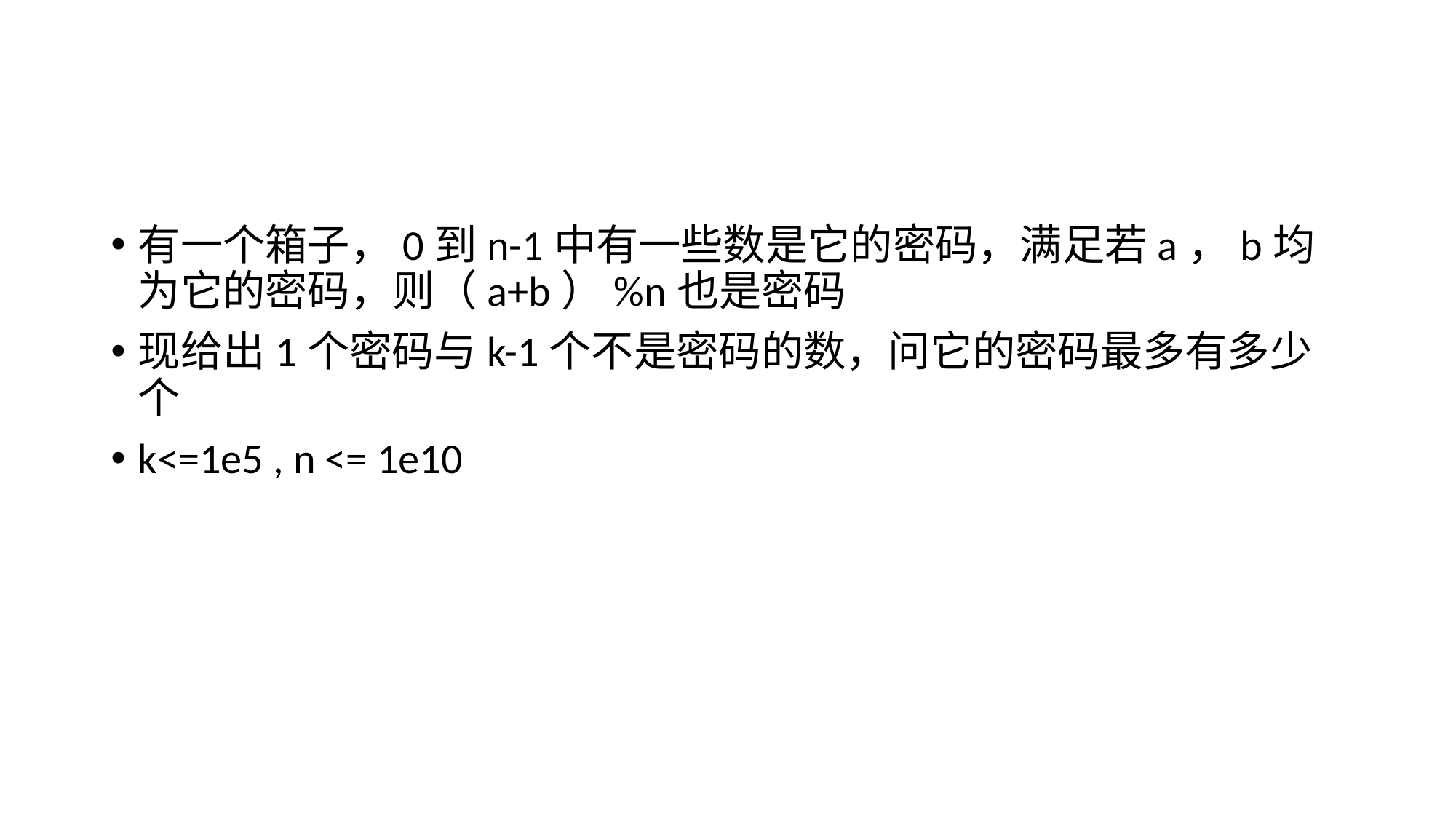

#
有一个箱子，0到n-1中有一些数是它的密码，满足若a，b均为它的密码，则（a+b）%n也是密码
现给出1个密码与k-1个不是密码的数，问它的密码最多有多少个
k<=1e5 , n <= 1e10